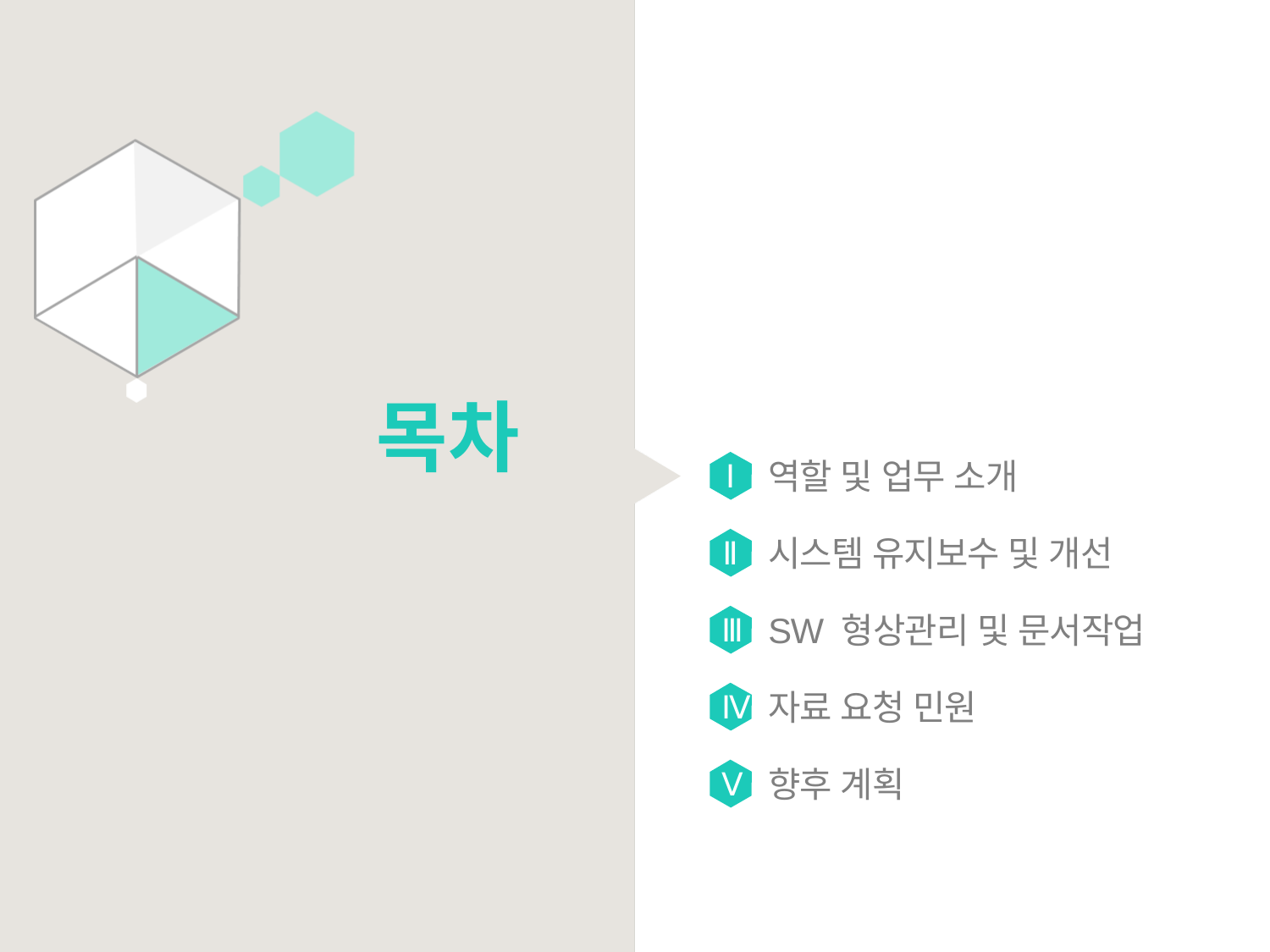

목차

역할 및 업무 소개
Ⅰ
시스템 유지보수 및 개선
Ⅱ
SW 형상관리 및 문서작업
Ⅲ
자료 요청 민원
Ⅳ
향후 계획
Ⅴ